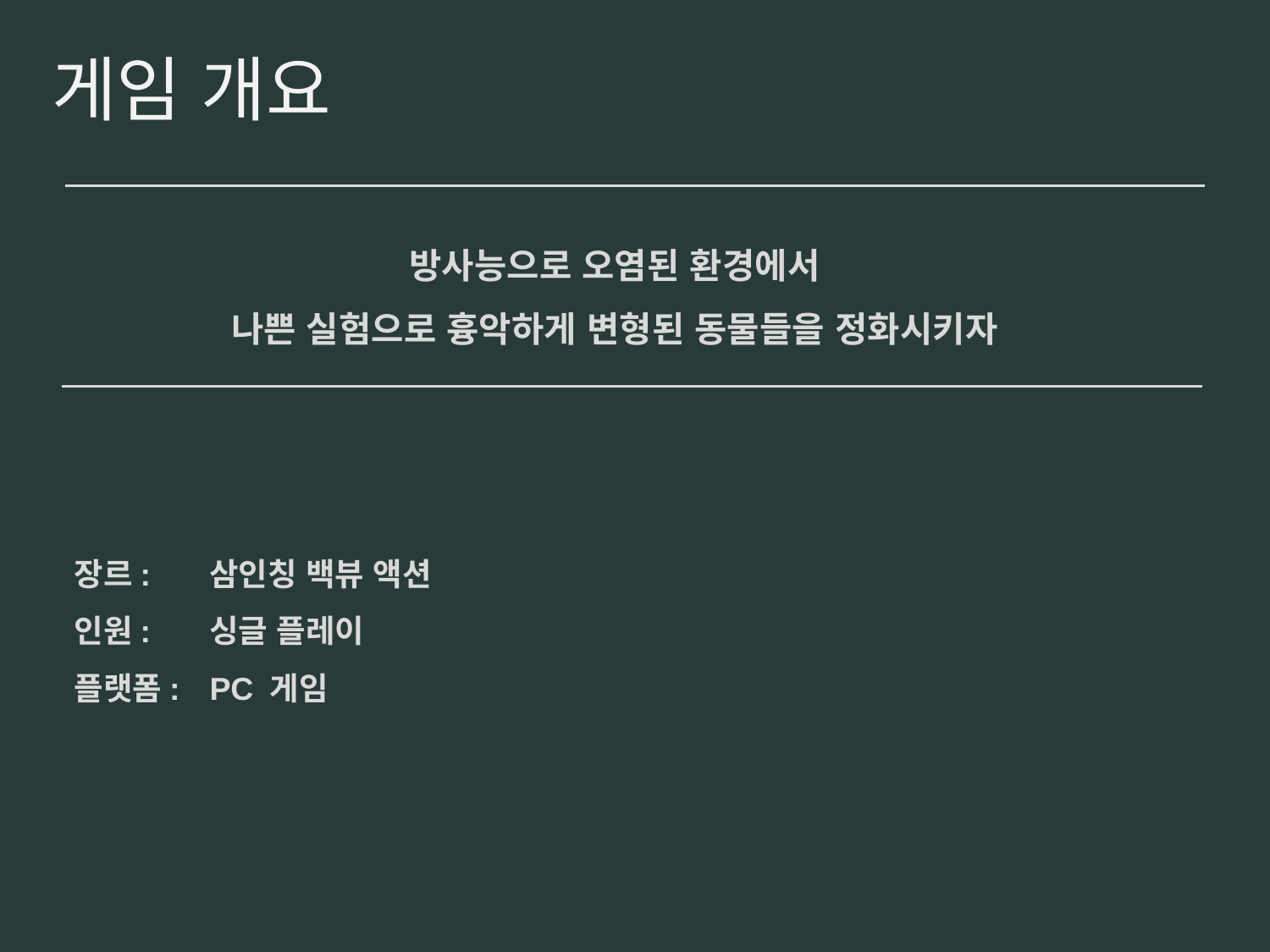

게임 개요
방사능으로 오염된 환경에서
나쁜 실험으로 흉악하게 변형된 동물들을 정화시키자
장르:
인원:
플랫폼:

삼인칭 백뷰 액션
싱글 플레이
PC 게임